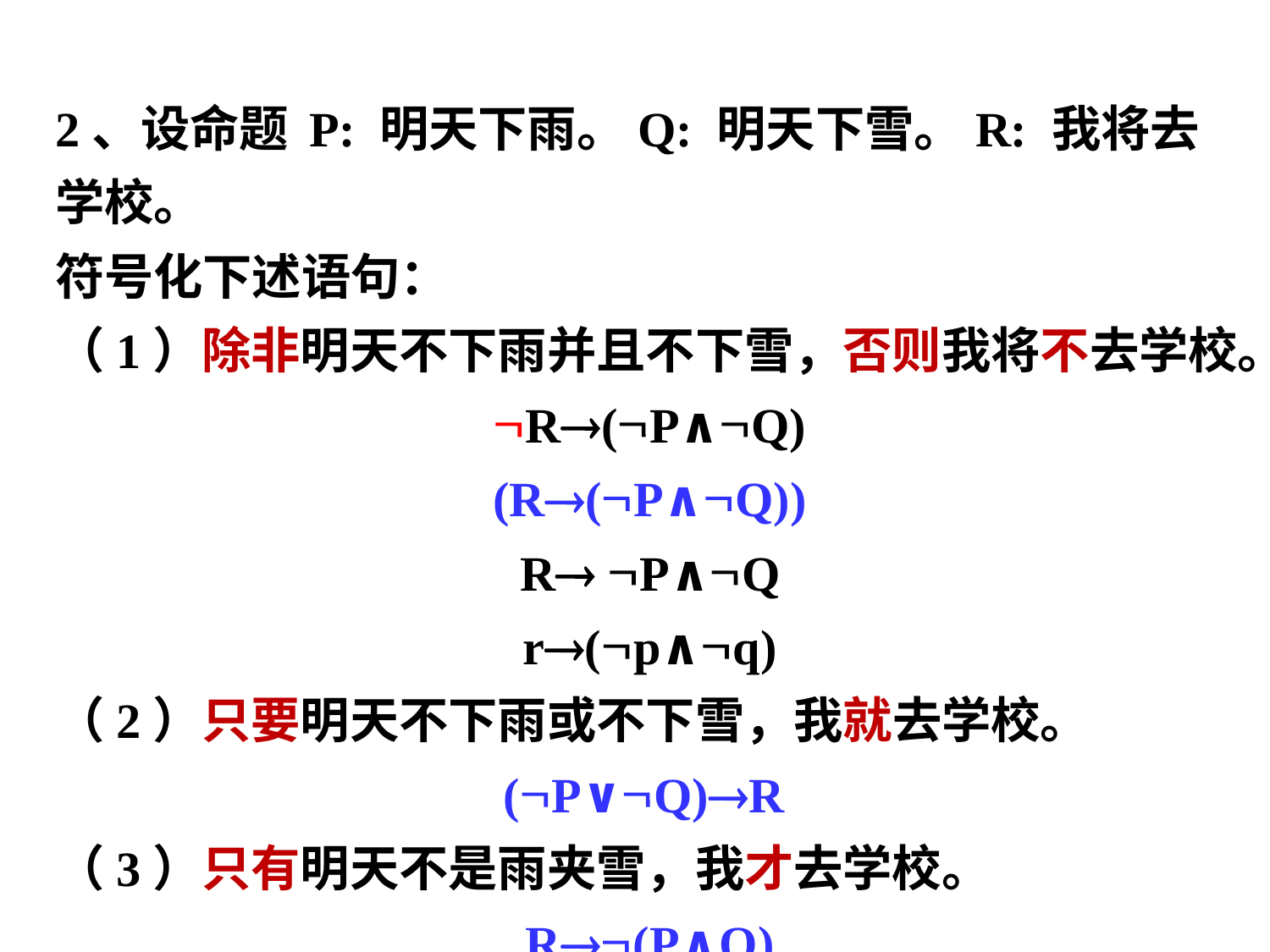

2、设命题	P: 明天下雨。Q: 明天下雪。R: 我将去学校。
符号化下述语句：
（1）除非明天不下雨并且不下雪，否则我将不去学校。
¬R→(¬P∧¬Q)
(R→(¬P∧¬Q))
R→ ¬P∧¬Q
r→(¬p∧¬q)
（2）只要明天不下雨或不下雪，我就去学校。
(¬P∨¬Q)→R
（3）只有明天不是雨夹雪，我才去学校。
R→¬(P∧Q)